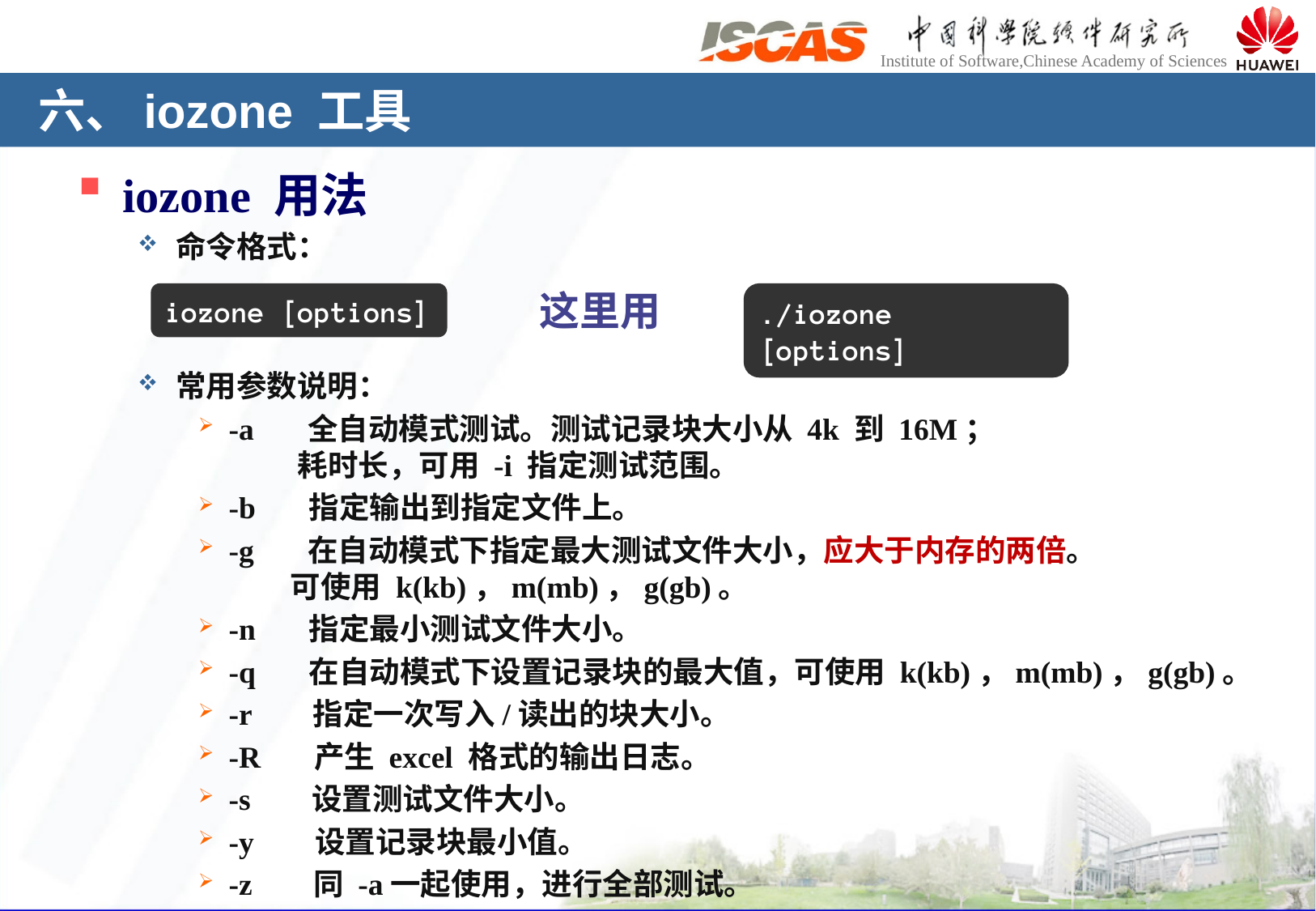

# 六、iozone 工具
iozone 用法
命令格式：

常用参数说明：
-a      全自动模式测试。测试记录块大小从 4k 到 16M；
          耗时长，可用 -i 指定测试范围。
-b      指定输出到指定文件上。
-g      在自动模式下指定最大测试文件大小，应大于内存的两倍。
         可使用 k(kb)，m(mb)，g(gb)。
-n      指定最小测试文件大小。
-q      在自动模式下设置记录块的最大值，可使用 k(kb)，m(mb)，g(gb)。
-r       指定一次写入/读出的块大小。
-R      产生 excel 格式的输出日志。
-s       设置测试文件大小。
-y       设置记录块最小值。
-z       同 -a一起使用，进行全部测试。

这里用
iozone [options]
./iozone [options]